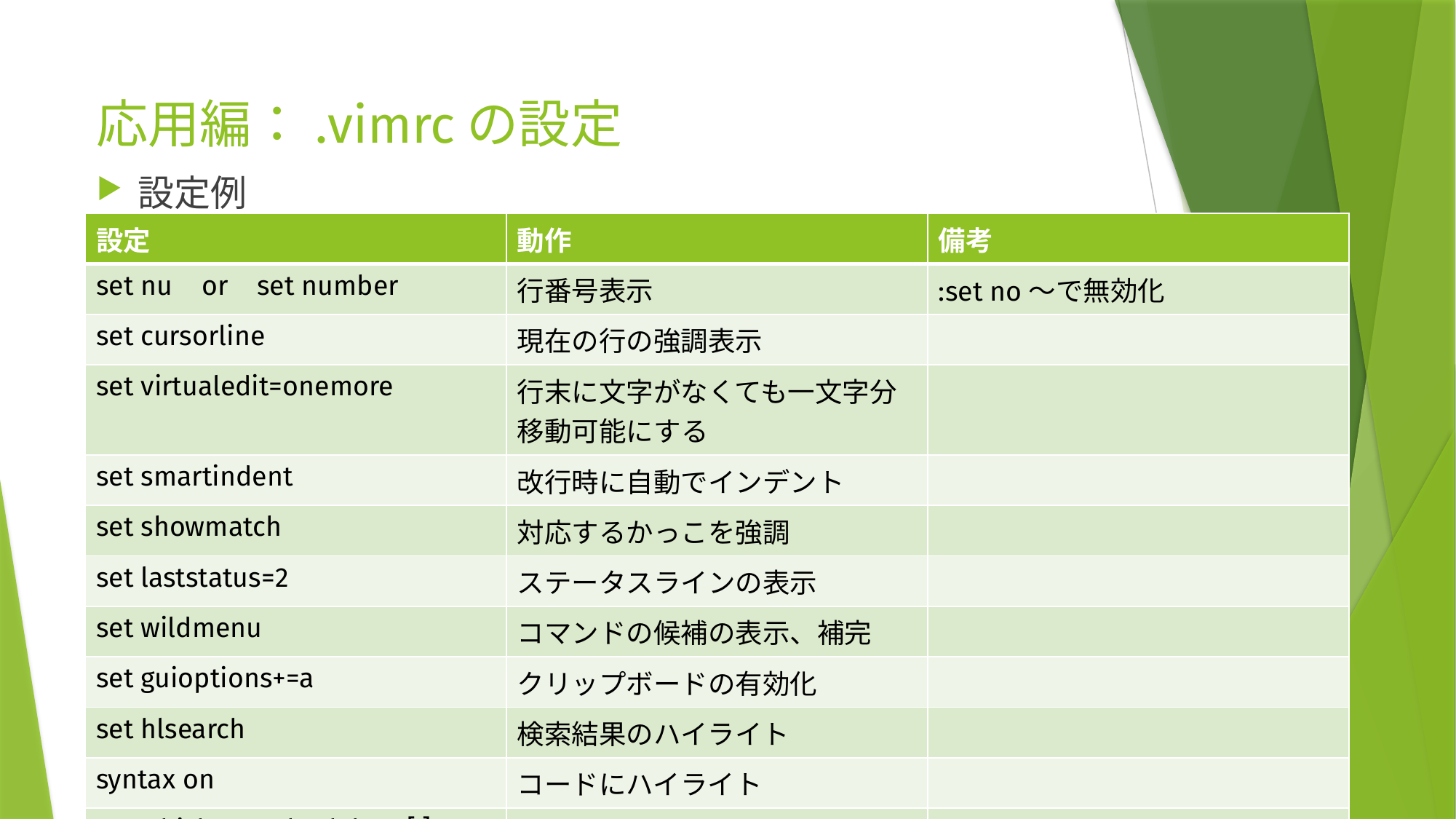

# 応用編：.vimrcの設定
設定例

| 設定 | 動作 | 備考 |
| --- | --- | --- |
| set nu or set number | 行番号表示 | :set no～で無効化 |
| set cursorline | 現在の行の強調表示 |  |
| set virtualedit=onemore | 行末に文字がなくても一文字分移動可能にする |  |
| set smartindent | 改行時に自動でインデント |  |
| set showmatch | 対応するかっこを強調 |  |
| set laststatus=2 | ステータスラインの表示 |  |
| set wildmenu | コマンドの候補の表示、補完 |  |
| set guioptions+=a | クリップボードの有効化 |  |
| set hlsearch | 検索結果のハイライト |  |
| syntax on | コードにハイライト |  |
| set whichwrap=b,s,h,l,<,>,[,],~ | 行をまたいだ移動の有効化 |  |
| set backspace=indent,eol,start | バックスペースの有効化 |  |